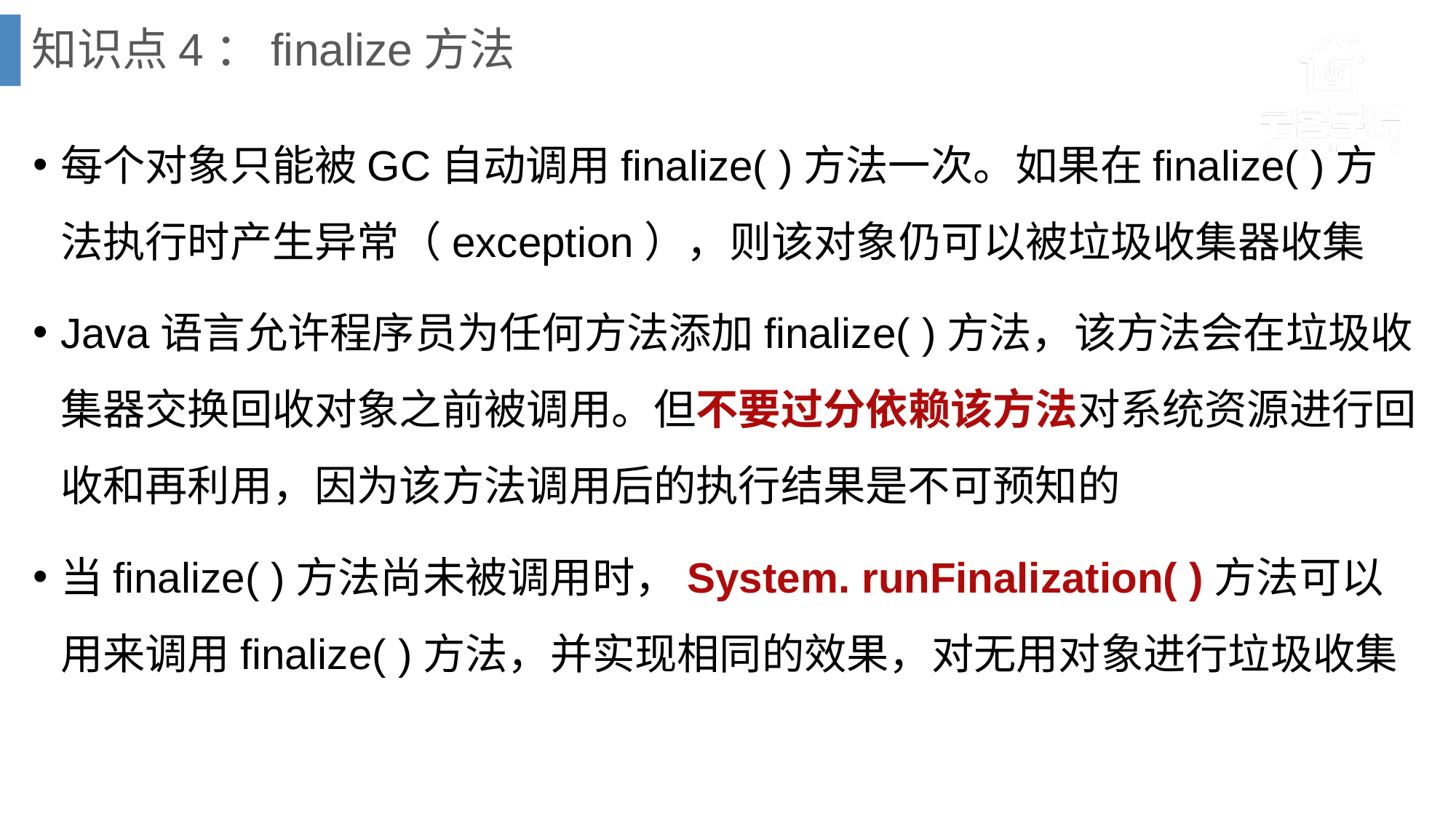

# 知识点4：finalize方法
每个对象只能被GC自动调用finalize( )方法一次。如果在finalize( )方法执行时产生异常（exception），则该对象仍可以被垃圾收集器收集
Java语言允许程序员为任何方法添加finalize( )方法，该方法会在垃圾收集器交换回收对象之前被调用。但不要过分依赖该方法对系统资源进行回收和再利用，因为该方法调用后的执行结果是不可预知的
当finalize( )方法尚未被调用时，System. runFinalization( )方法可以用来调用finalize( )方法，并实现相同的效果，对无用对象进行垃圾收集